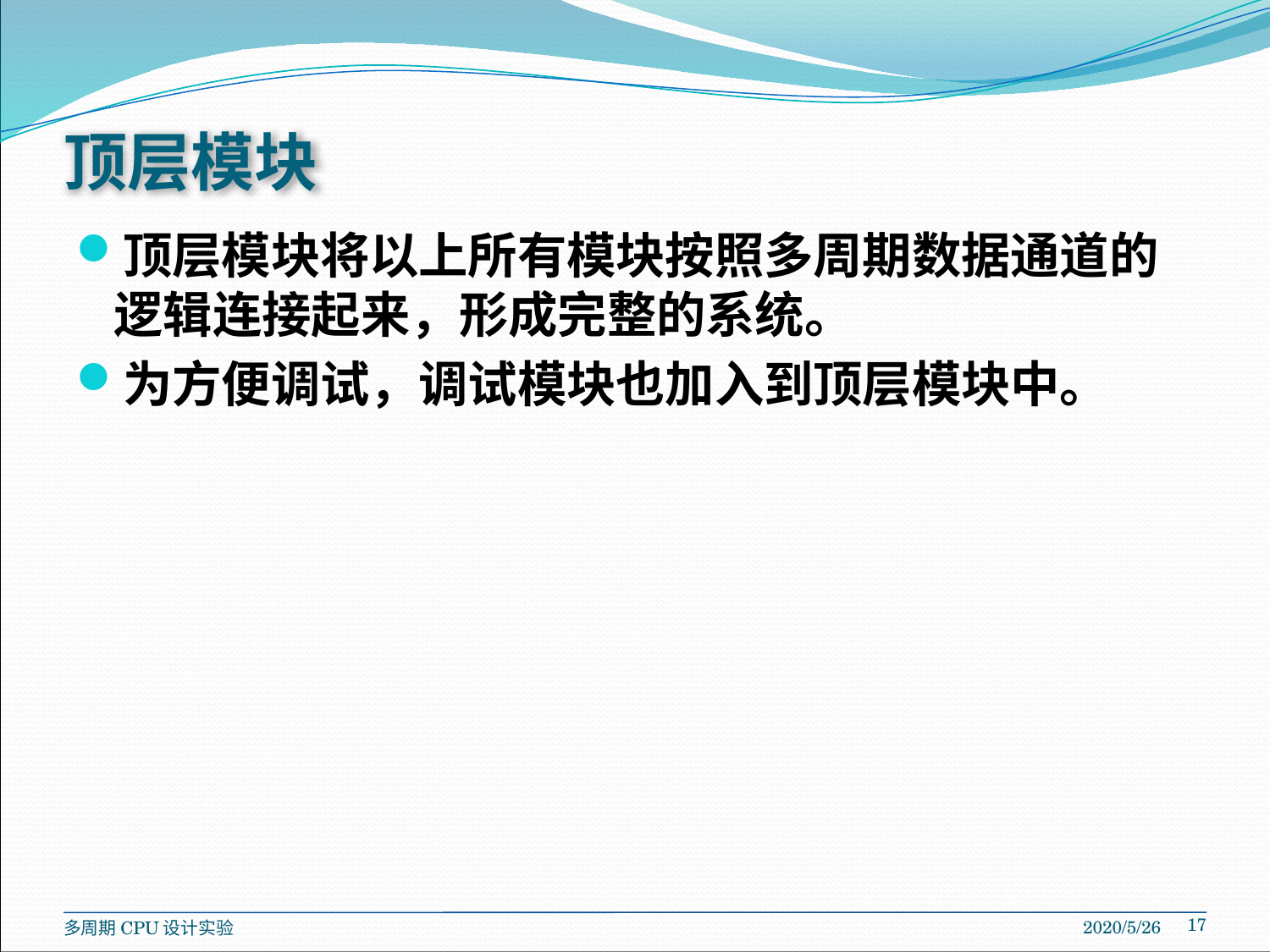

# 顶层模块
顶层模块将以上所有模块按照多周期数据通道的逻辑连接起来，形成完整的系统。
为方便调试，调试模块也加入到顶层模块中。
2020/5/26
17
多周期CPU设计实验